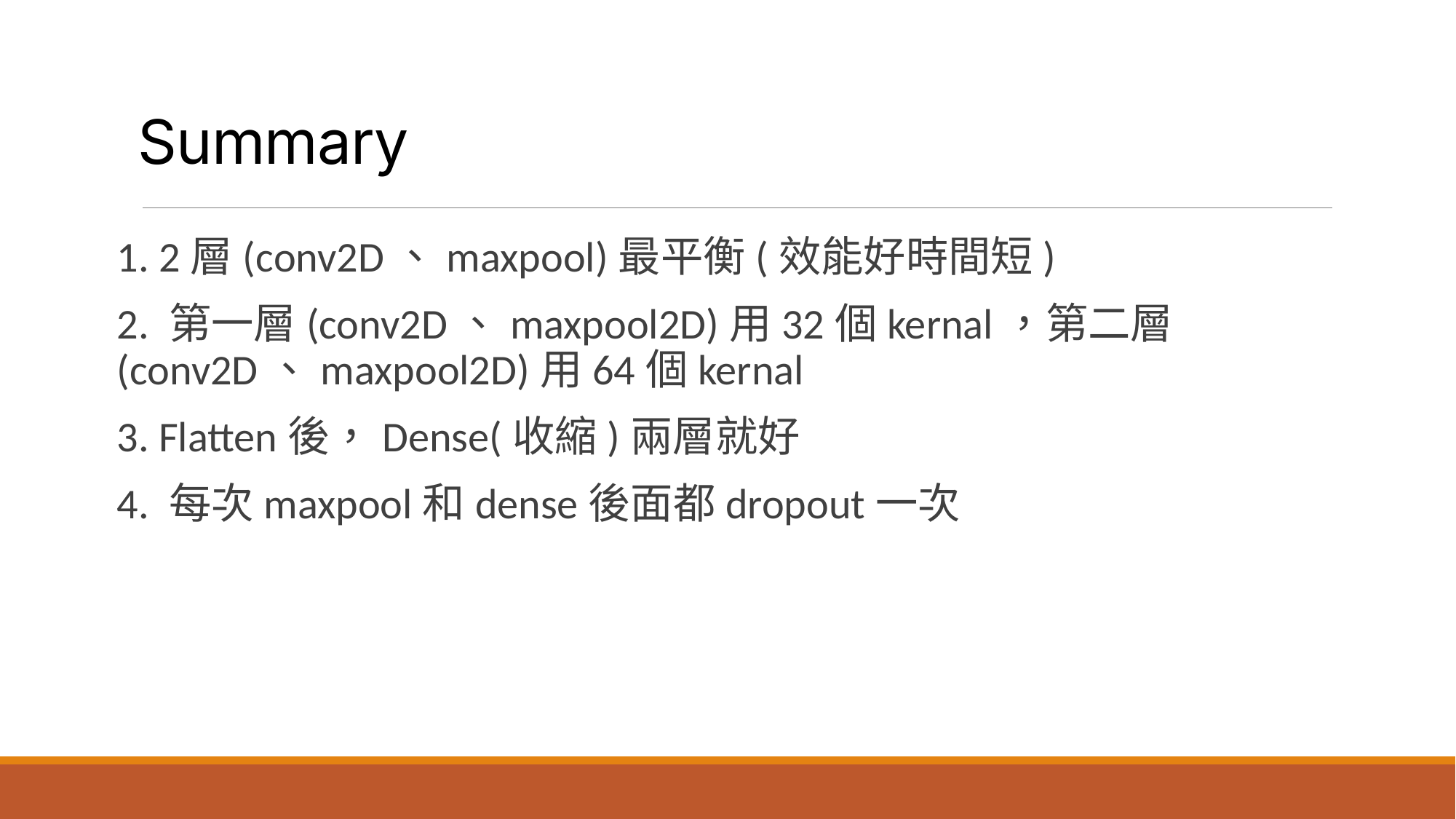

# Summary
1. 2層(conv2D、maxpool)最平衡(效能好時間短)
2. 第一層(conv2D、maxpool2D)用32個kernal，第二層(conv2D、maxpool2D)用64個kernal
3. Flatten後，Dense(收縮)兩層就好
4. 每次maxpool和dense後面都dropout一次